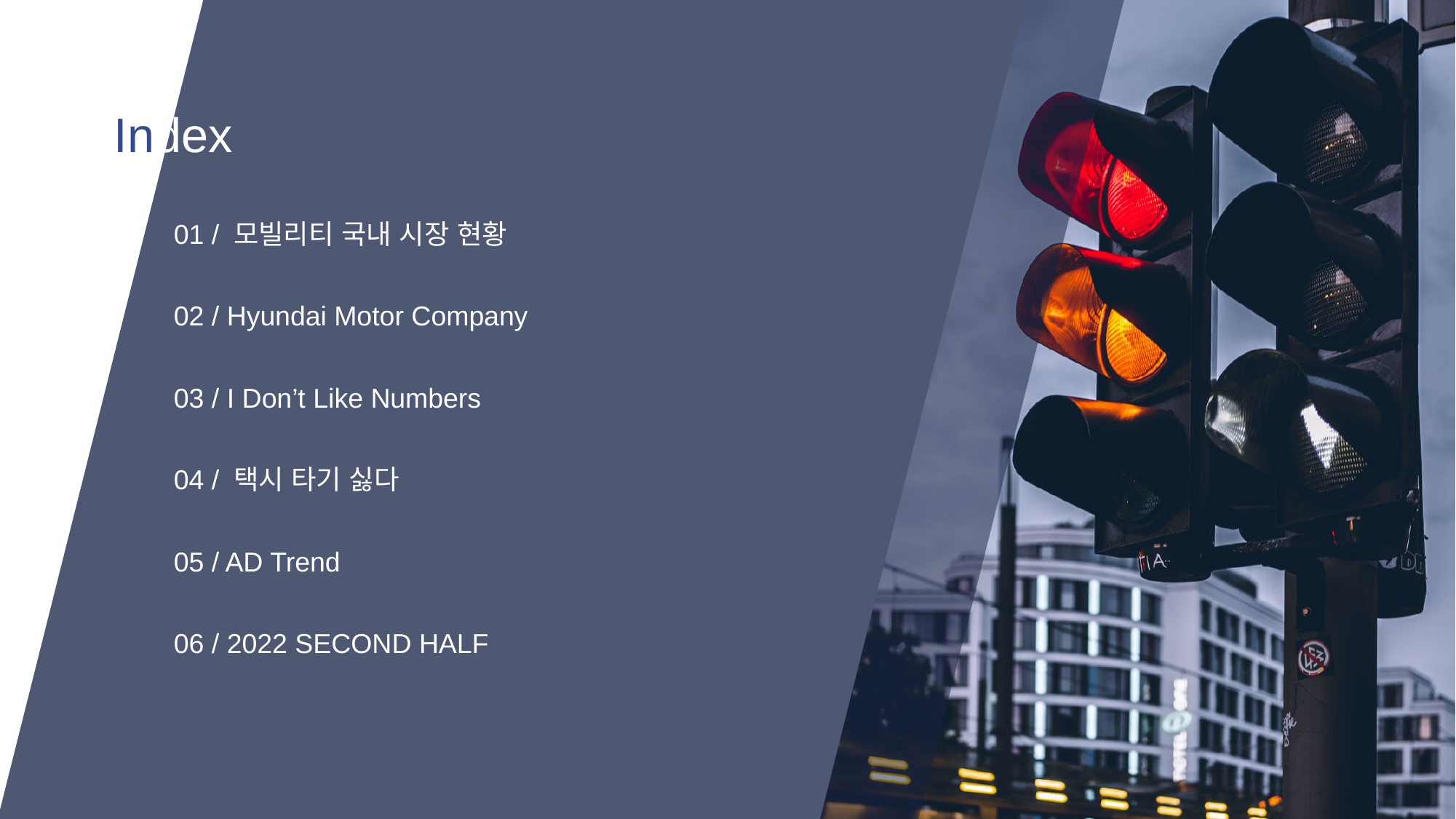

Index
01 / 모빌리티 국내 시장 현황
02 / Hyundai Motor Company
03 / I Don’t Like Numbers
04 / 택시 타기 싫다
05 / AD Trend
06 / 2022 SECOND HALF